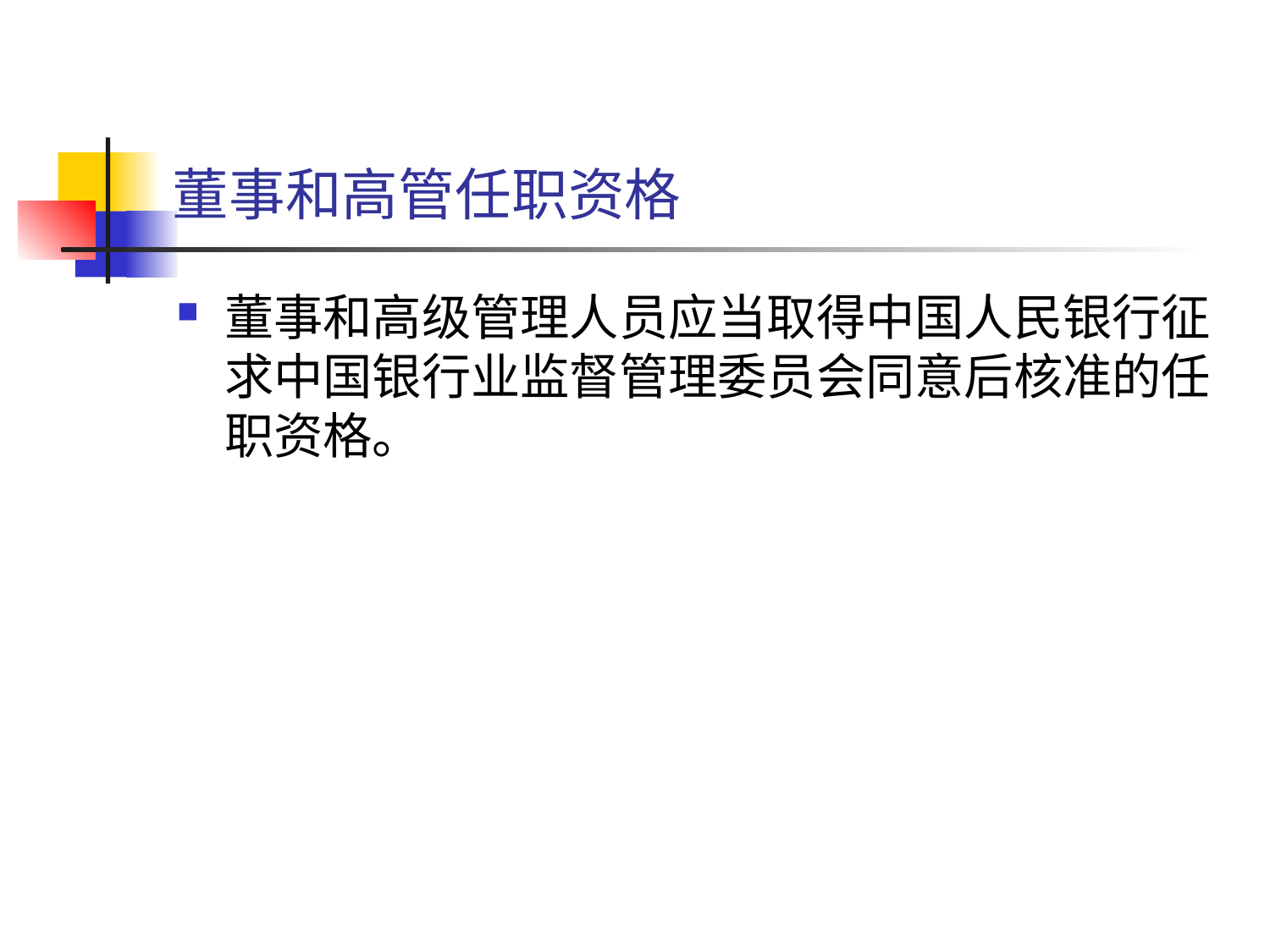

# 董事和高管任职资格
董事和高级管理人员应当取得中国人民银行征求中国银行业监督管理委员会同意后核准的任职资格。